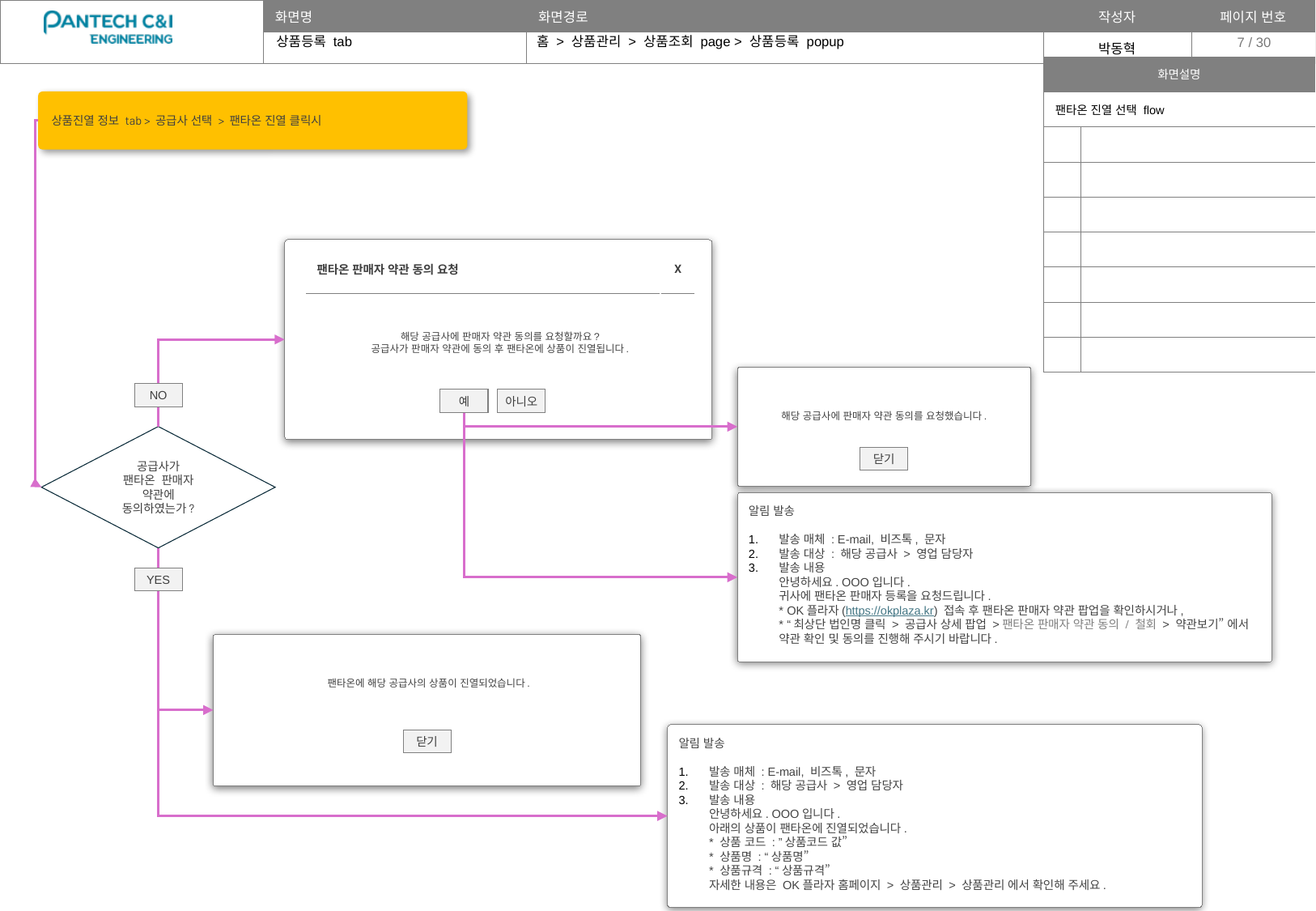

상품등록 tab
홈 > 상품관리 > 상품조회 page > 상품등록 popup
7
| 화면설명 |  |
| --- | --- |
| 팬타온 진열 선택 flow |  |
|  |  |
|  |  |
|  |  |
|  |  |
|  |  |
|  |  |
|  |  |
상품진열 정보 tab > 공급사 선택 > 팬타온 진열 클릭시

| 팬타온 판매자 약관 동의 요청 | X |
| --- | --- |
해당 공급사에 판매자 약관 동의를 요청할까요?
공급사가 판매자 약관에 동의 후 팬타온에 상품이 진열됩니다.

해당 공급사에 판매자 약관 동의를 요청했습니다.
NO
예
아니오
공급사가
팬타온  판매자 약관에 동의하였는가?
닫기
알림 발송

발송 매체 : E-mail, 비즈톡, 문자
발송 대상 : 해당 공급사 > 영업 담당자
발송 내용
안녕하세요. OOO입니다.
귀사에 팬타온 판매자 등록을 요청드립니다.
* OK플라자(https://okplaza.kr) 접속 후 팬타온 판매자 약관 팝업을 확인하시거나,
* “최상단 법인명 클릭 > 공급사 상세 팝업 >팬타온 판매자 약관 동의 / 철회 > 약관보기” 에서 약관 확인 및 동의를 진행해 주시기 바랍니다.
YES

팬타온에 해당 공급사의 상품이 진열되었습니다.
알림 발송

발송 매체 : E-mail, 비즈톡, 문자
발송 대상 : 해당 공급사 > 영업 담당자
발송 내용
안녕하세요. OOO입니다.
아래의 상품이 팬타온에 진열되었습니다.
* 상품 코드 : ”상품코드 값”
* 상품명 : “상품명”
* 상품규격 : “상품규격”
자세한 내용은 OK플라자 홈페이지 > 상품관리 > 상품관리 에서 확인해 주세요.
닫기